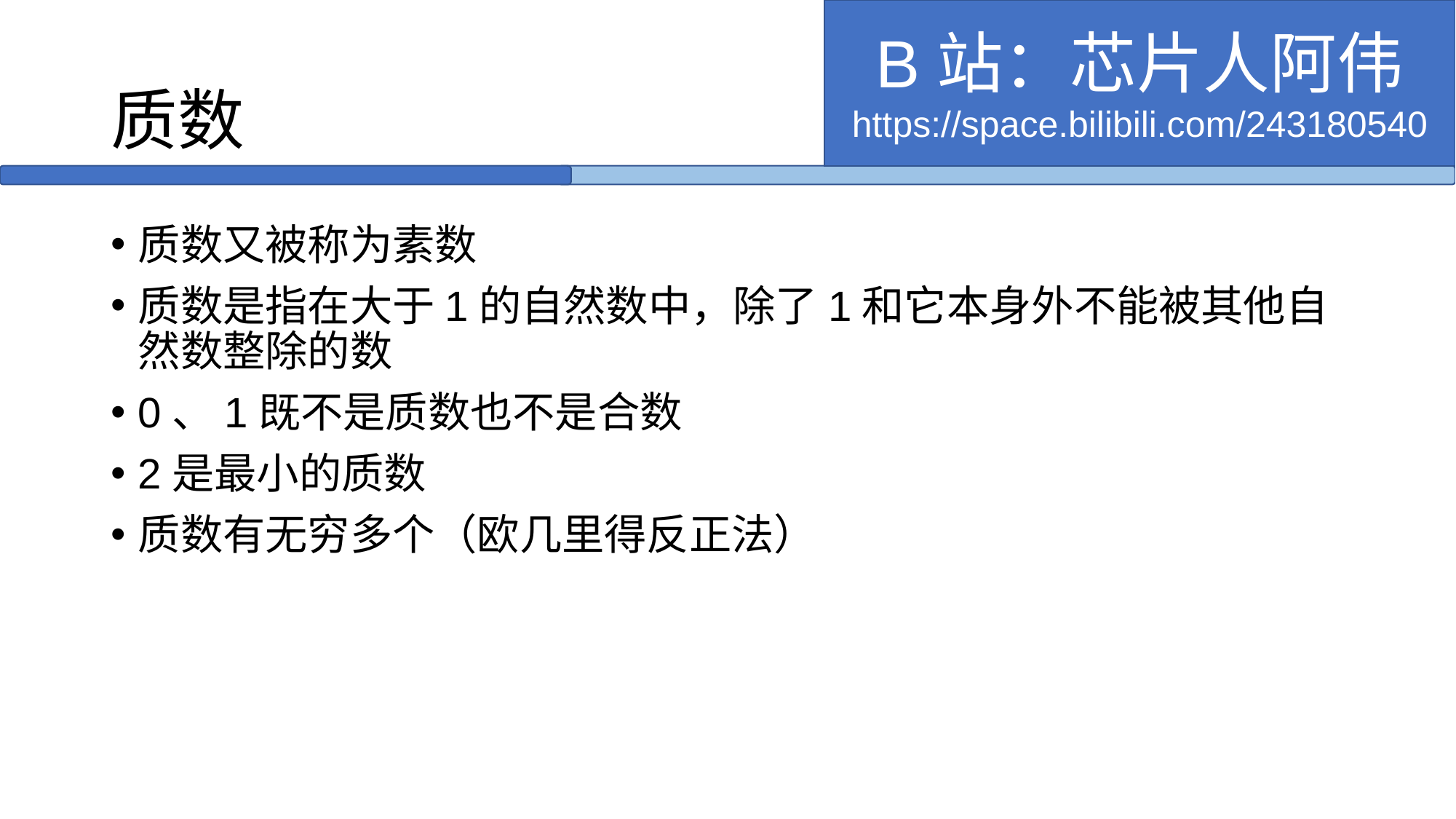

B站：芯片人阿伟
https://space.bilibili.com/243180540
# 质数

质数又被称为素数
质数是指在大于1的自然数中，除了1和它本身外不能被其他自然数整除的数
0、1既不是质数也不是合数
2是最小的质数
质数有无穷多个（欧几里得反正法）